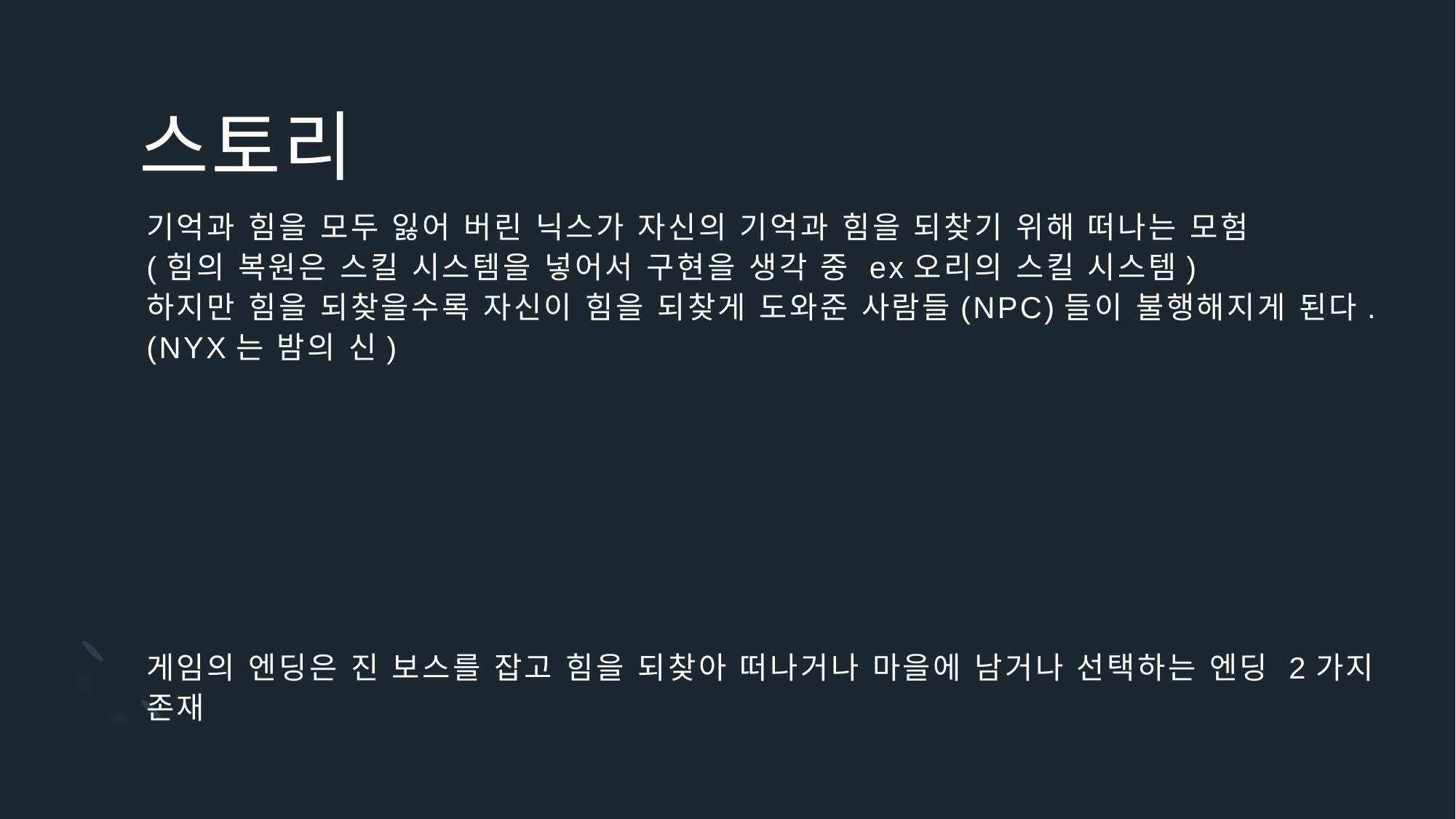

스토리
# 기억과 힘을 모두 잃어 버린 닉스가 자신의 기억과 힘을 되찾기 위해 떠나는 모험 (힘의 복원은 스킬 시스템을 넣어서 구현을 생각 중 ex오리의 스킬 시스템) 하지만 힘을 되찾을수록 자신이 힘을 되찾게 도와준 사람들(NPC)들이 불행해지게 된다. (NYX는 밤의 신) 게임의 엔딩은 진 보스를 잡고 힘을 되찾아 떠나거나 마을에 남거나 선택하는 엔딩 2가지 존재